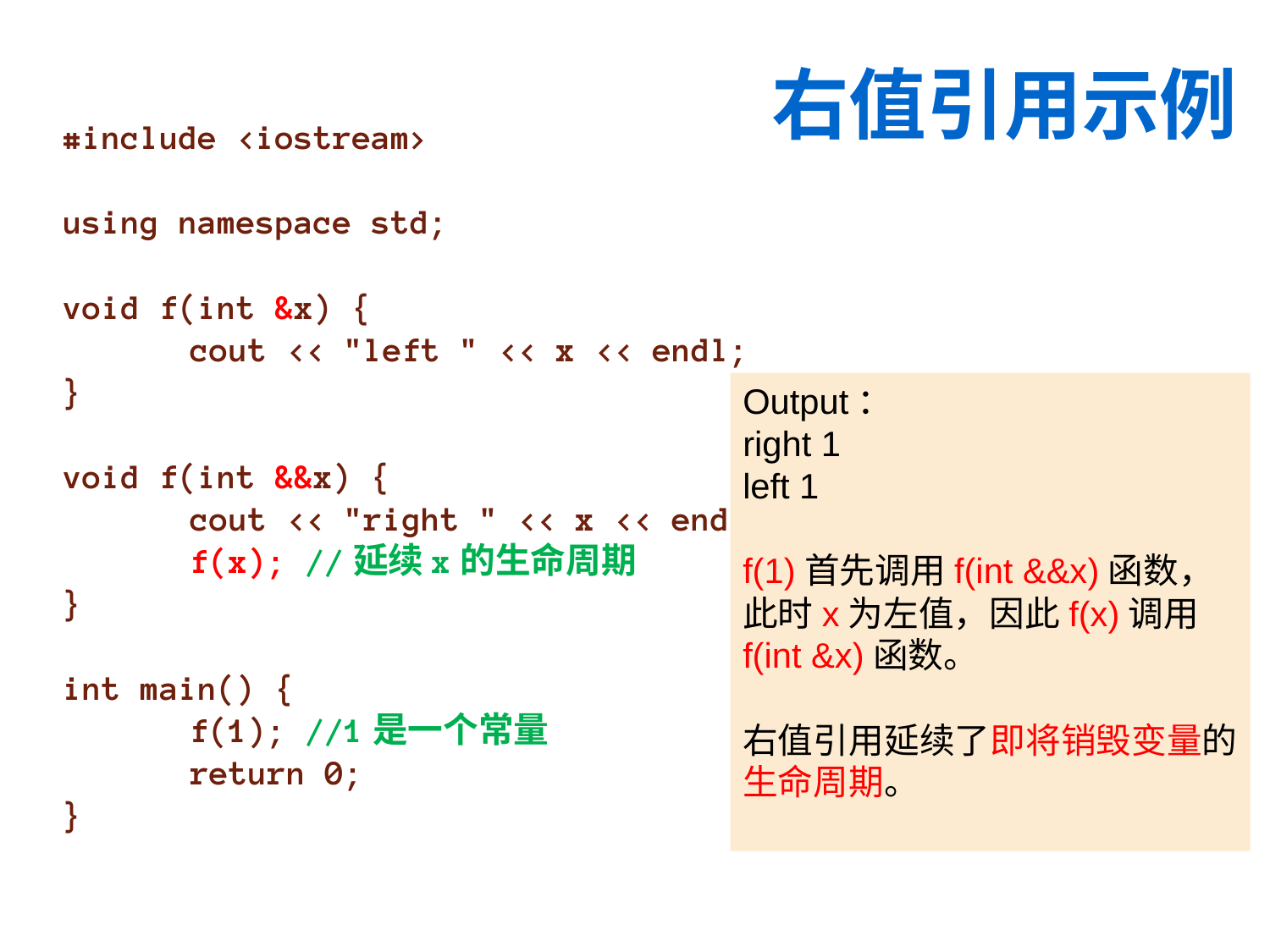

# 右值引用示例
#include <iostream>

using namespace std;

void f(int &x) {
	cout << "left " << x << endl;
}

void f(int &&x) {
	cout << "right " << x << endl;
	f(x); //延续x的生命周期
}

int main() {
	f(1); //1是一个常量
	return 0;
}

Output：
right 1
left 1

f(1)首先调用f(int &&x)函数，此时x为左值，因此f(x)调用
f(int &x)函数。

右值引用延续了即将销毁变量的生命周期。